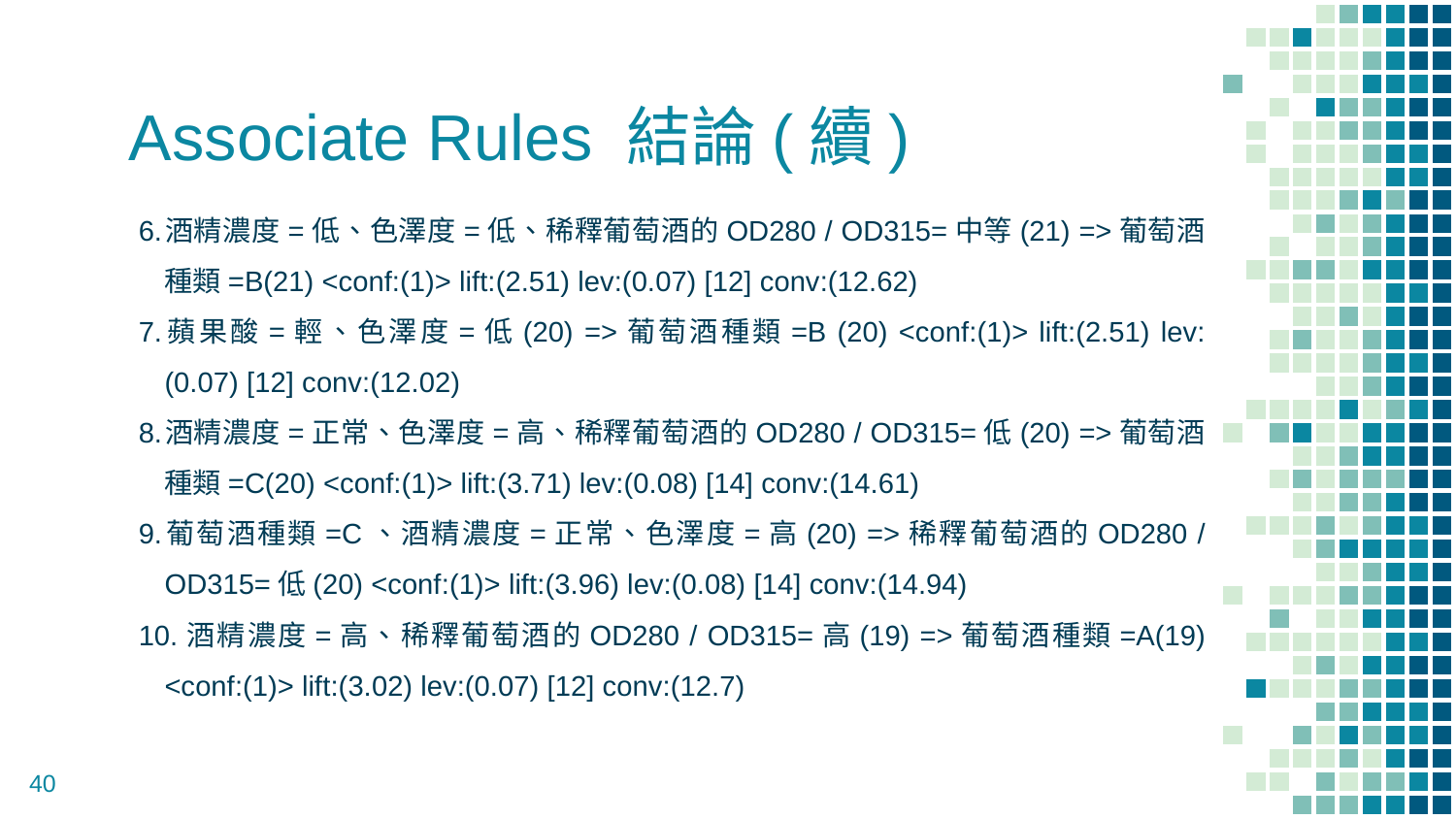

# Associate Rules 結論(續)
6.	酒精濃度=低、色澤度=低、稀釋葡萄酒的OD280 / OD315=中等(21) =>葡萄酒種類=B(21) <conf:(1)> lift:(2.51) lev:(0.07) [12] conv:(12.62)
7.	蘋果酸=輕、色澤度=低(20) =>葡萄酒種類=B (20) <conf:(1)> lift:(2.51) lev:(0.07) [12] conv:(12.02)
8.	酒精濃度=正常、色澤度=高、稀釋葡萄酒的OD280 / OD315=低(20) =>葡萄酒種類=C(20) <conf:(1)> lift:(3.71) lev:(0.08) [14] conv:(14.61)
9.	葡萄酒種類=C、酒精濃度=正常、色澤度=高(20) =>稀釋葡萄酒的OD280 / OD315=低(20) <conf:(1)> lift:(3.96) lev:(0.08) [14] conv:(14.94)
10.酒精濃度=高、稀釋葡萄酒的OD280 / OD315=高(19) =>葡萄酒種類=A(19) <conf:(1)> lift:(3.02) lev:(0.07) [12] conv:(12.7)
40